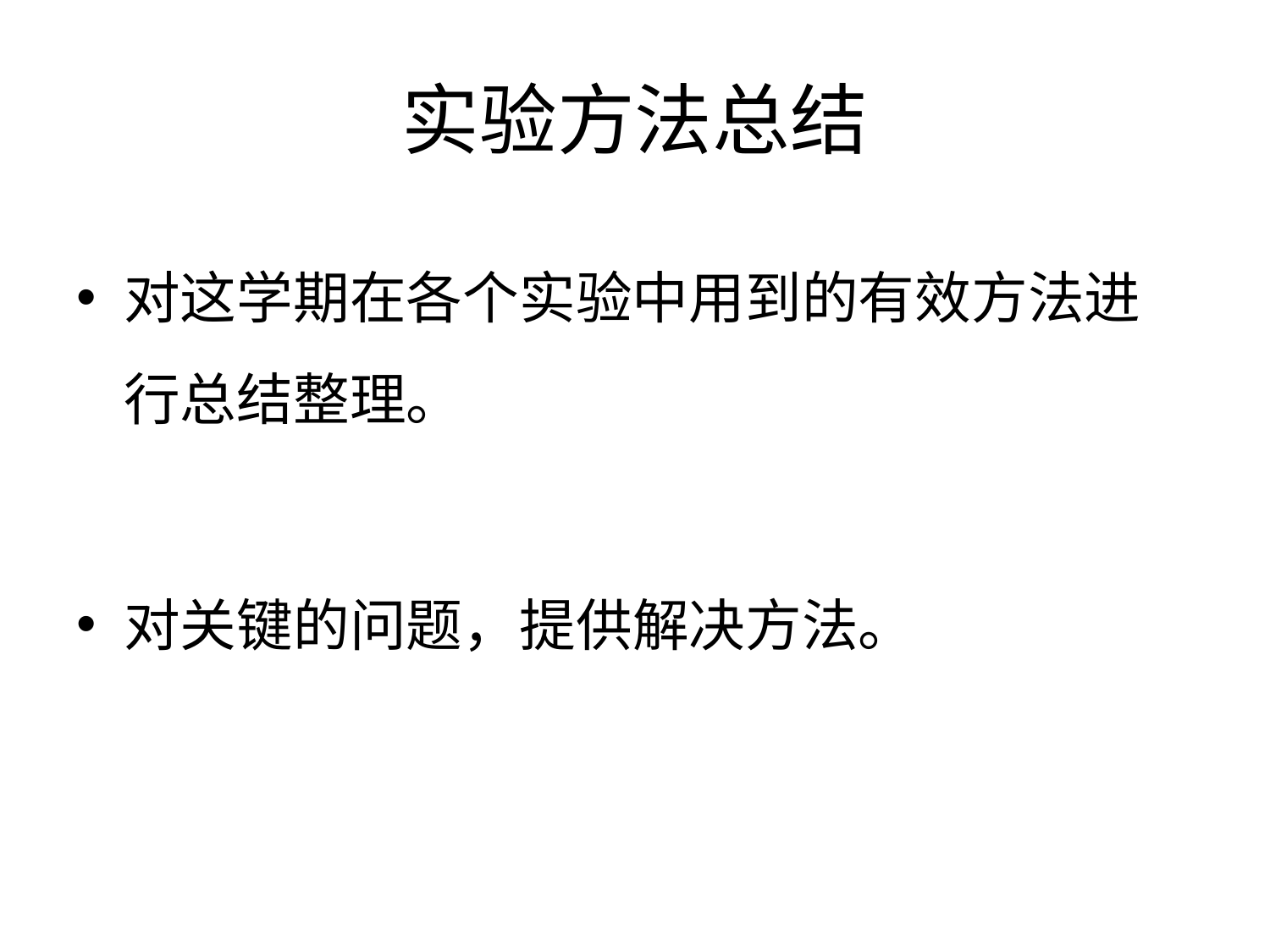

# 实验方法总结
对这学期在各个实验中用到的有效方法进行总结整理。

对关键的问题，提供解决方法。